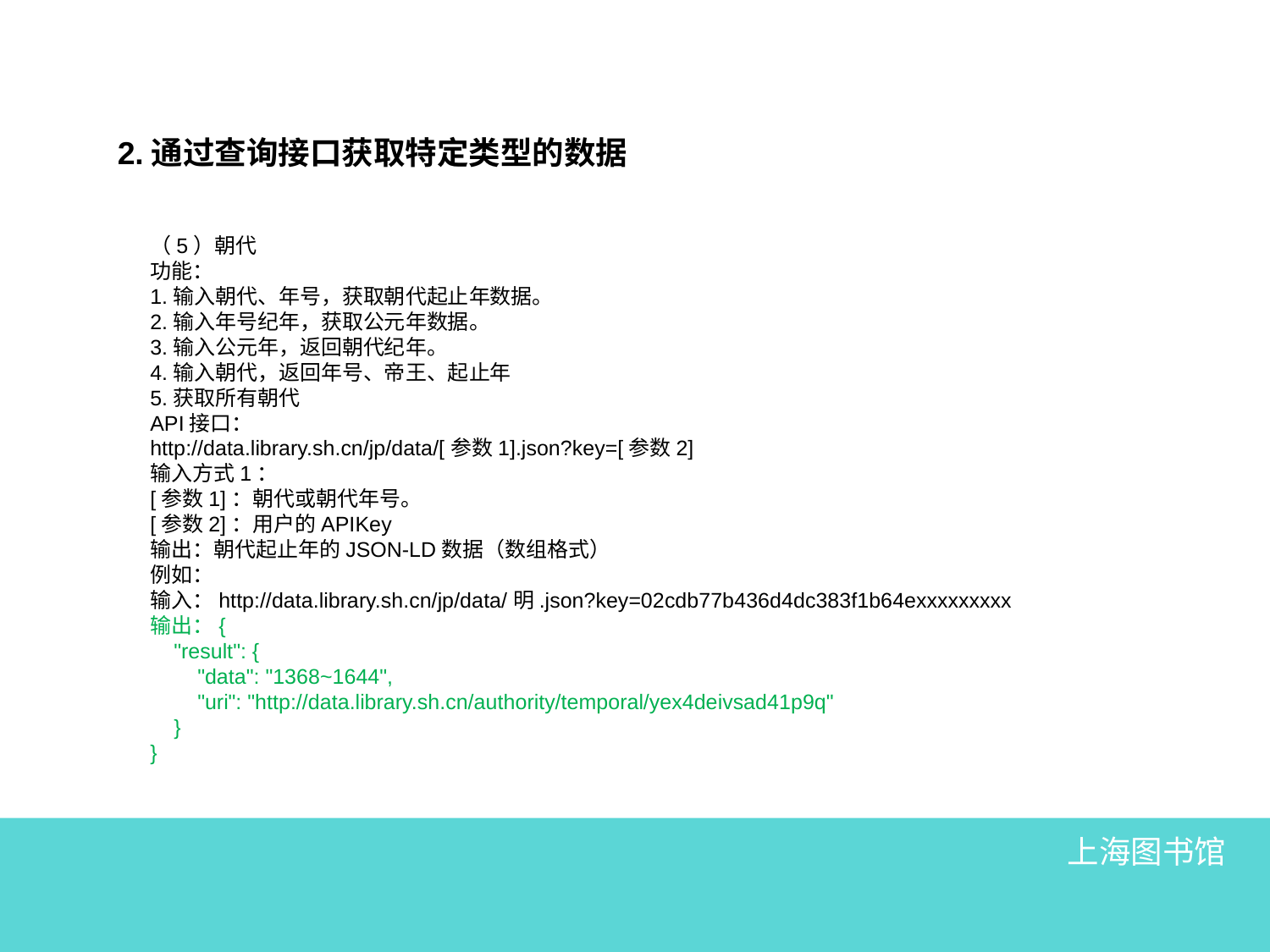

2.通过查询接口获取特定类型的数据
（5）朝代
功能：
1.输入朝代、年号，获取朝代起止年数据。
2.输入年号纪年，获取公元年数据。
3.输入公元年，返回朝代纪年。
4.输入朝代，返回年号、帝王、起止年
5.获取所有朝代
API接口：
http://data.library.sh.cn/jp/data/[参数1].json?key=[参数2]
输入方式1：
[参数1]：朝代或朝代年号。
[参数2]：用户的APIKey
输出：朝代起止年的JSON-LD数据（数组格式）
例如：
输入：http://data.library.sh.cn/jp/data/明.json?key=02cdb77b436d4dc383f1b64exxxxxxxxx
输出：{
    "result": {
        "data": "1368~1644",
        "uri": "http://data.library.sh.cn/authority/temporal/yex4deivsad41p9q"
    }
}
上海图书馆